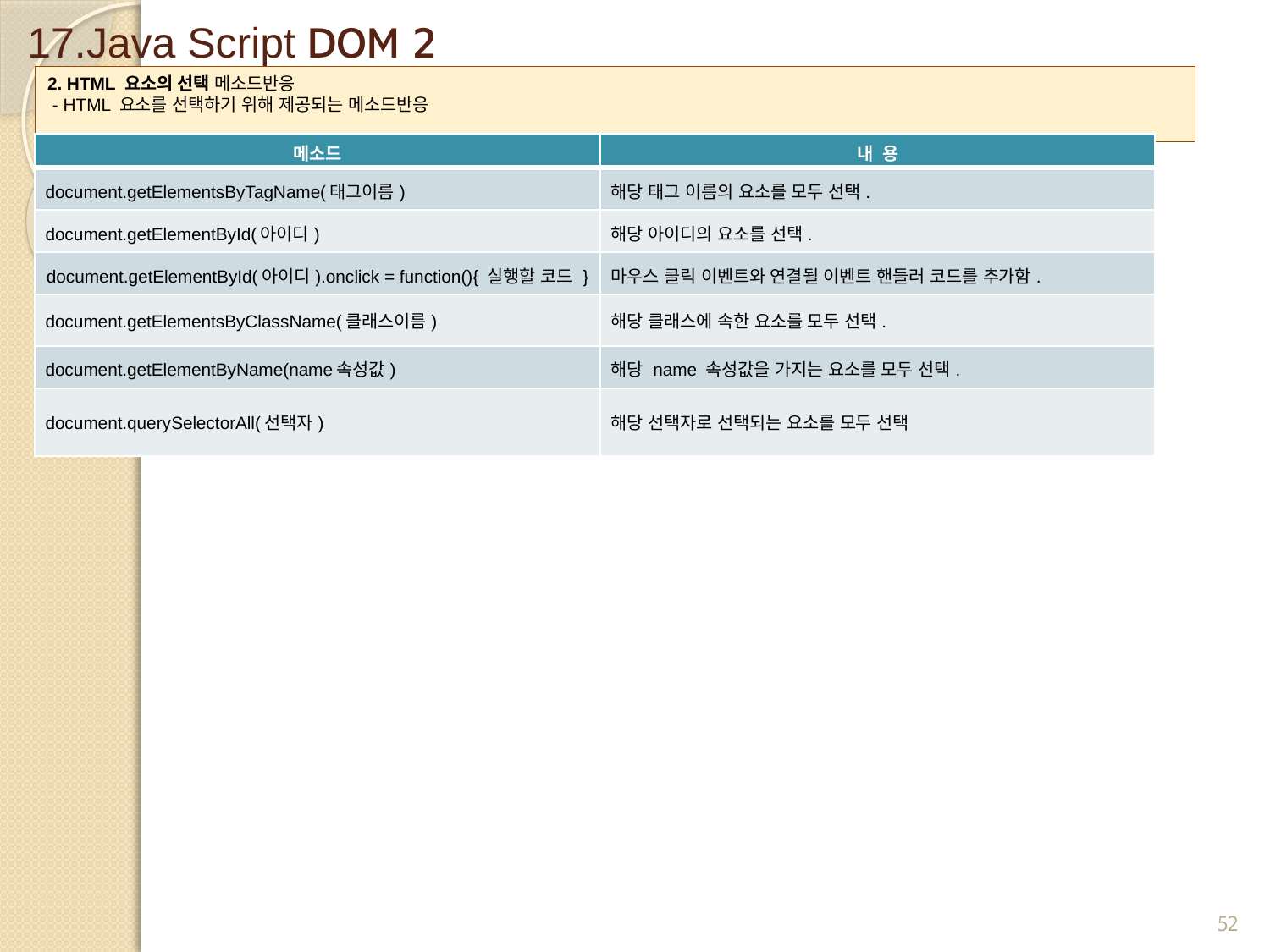

# 17.Java Script DOM 2
2. HTML 요소의 선택 메소드반응
 - HTML 요소를 선택하기 위해 제공되는 메소드반응

| 메소드 | 내 용 |
| --- | --- |
| document.getElementsByTagName(태그이름) | 해당 태그 이름의 요소를 모두 선택. |
| document.getElementById(아이디) | 해당 아이디의 요소를 선택. |
| document.getElementById(아이디).onclick = function(){ 실행할 코드 } | 마우스 클릭 이벤트와 연결될 이벤트 핸들러 코드를 추가함. |
| document.getElementsByClassName(클래스이름) | 해당 클래스에 속한 요소를 모두 선택. |
| document.getElementByName(name속성값) | 해당 name 속성값을 가지는 요소를 모두 선택. |
| document.querySelectorAll(선택자) | 해당 선택자로 선택되는 요소를 모두 선택 |
52